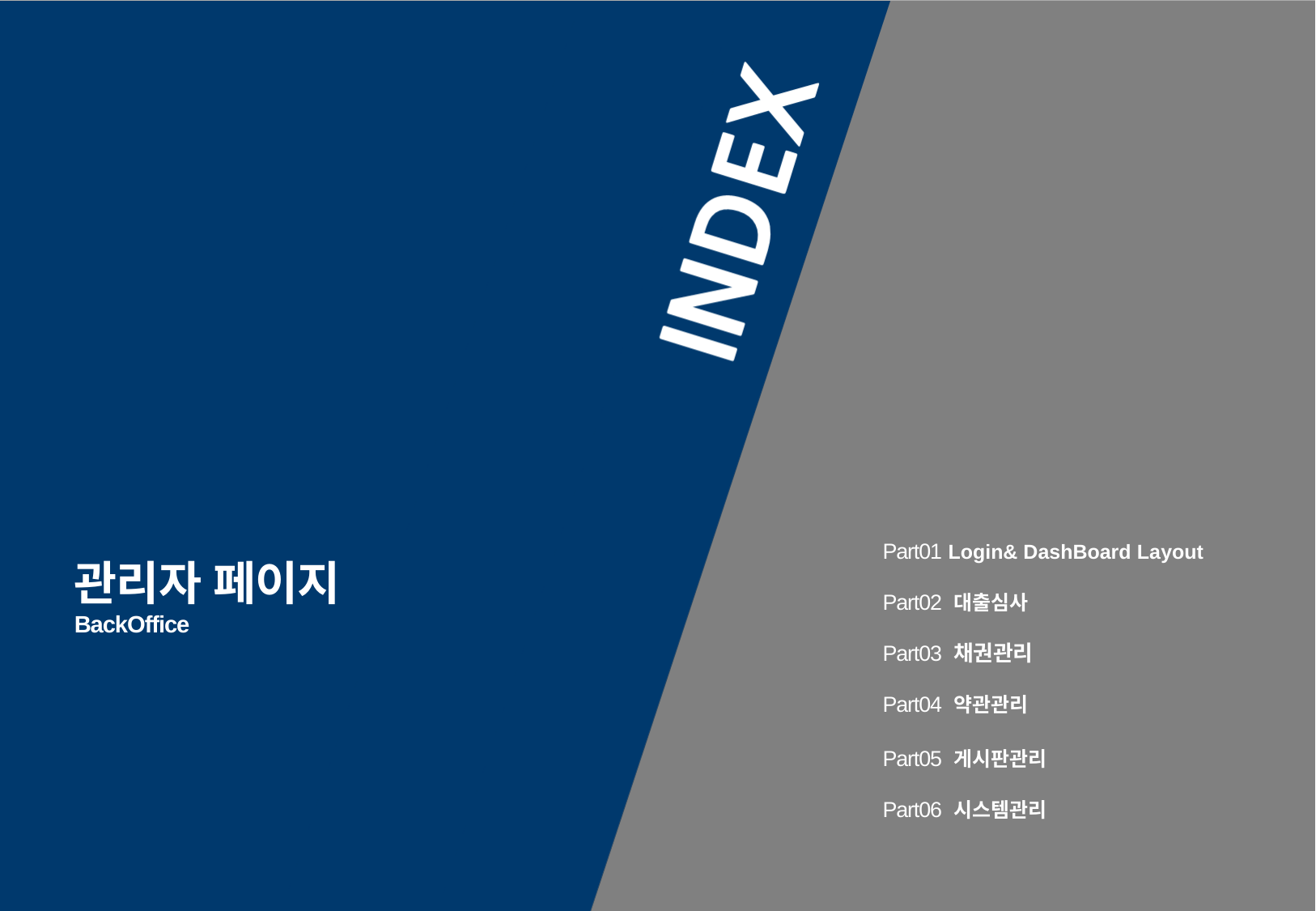

Part01 Login& DashBoard Layout
Part02 대출심사
Part03 채권관리
Part04 약관관리
Part05 게시판관리
Part06 시스템관리
관리자 페이지
BackOffice